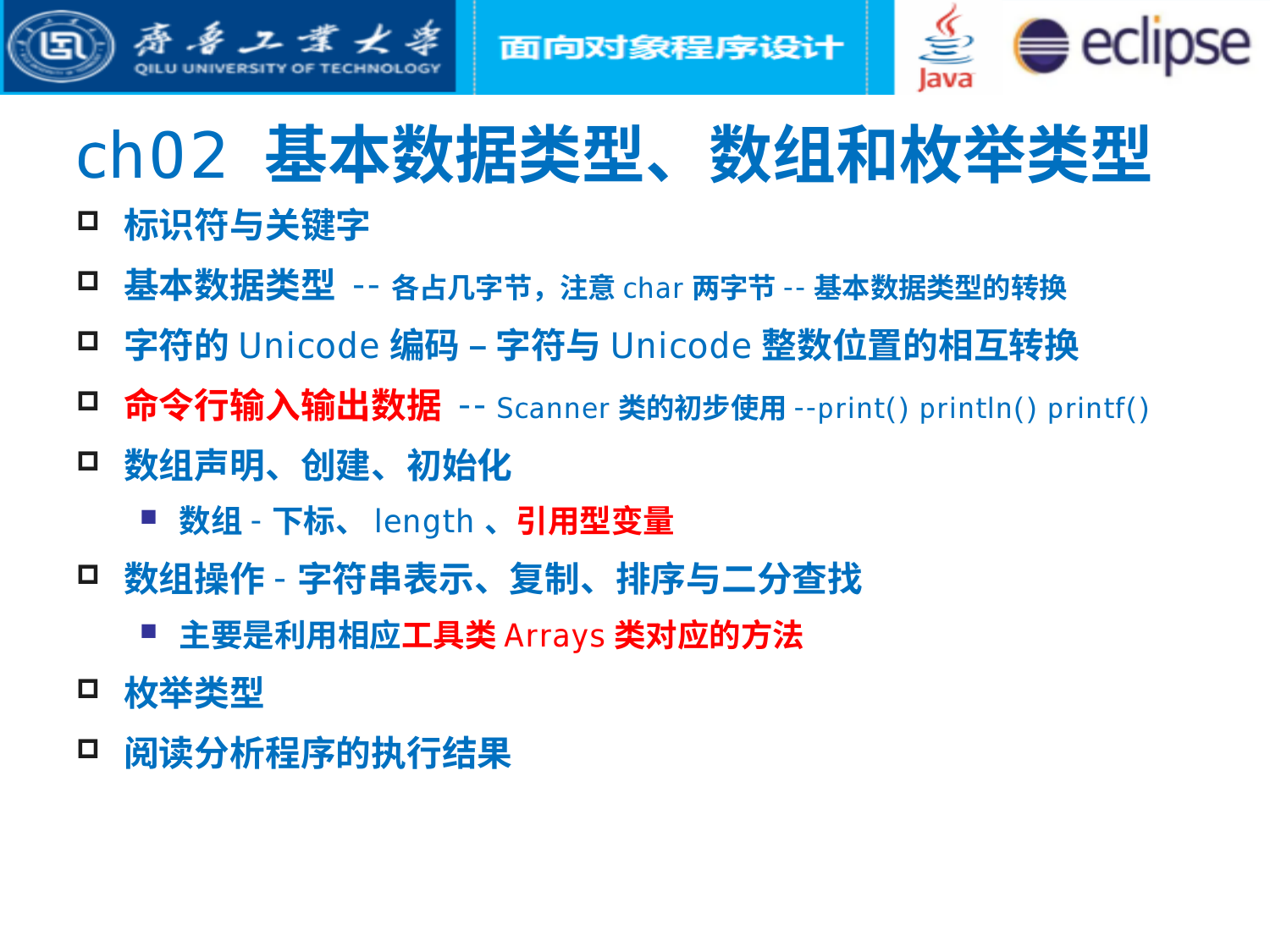

# ch02 基本数据类型、数组和枚举类型
标识符与关键字
基本数据类型 --各占几字节，注意char两字节--基本数据类型的转换
字符的Unicode编码 – 字符与Unicode整数位置的相互转换
命令行输入输出数据 -- Scanner类的初步使用--print() println() printf()
数组声明、创建、初始化
数组-下标、length、引用型变量
数组操作-字符串表示、复制、排序与二分查找
主要是利用相应工具类Arrays类对应的方法
枚举类型
阅读分析程序的执行结果

5